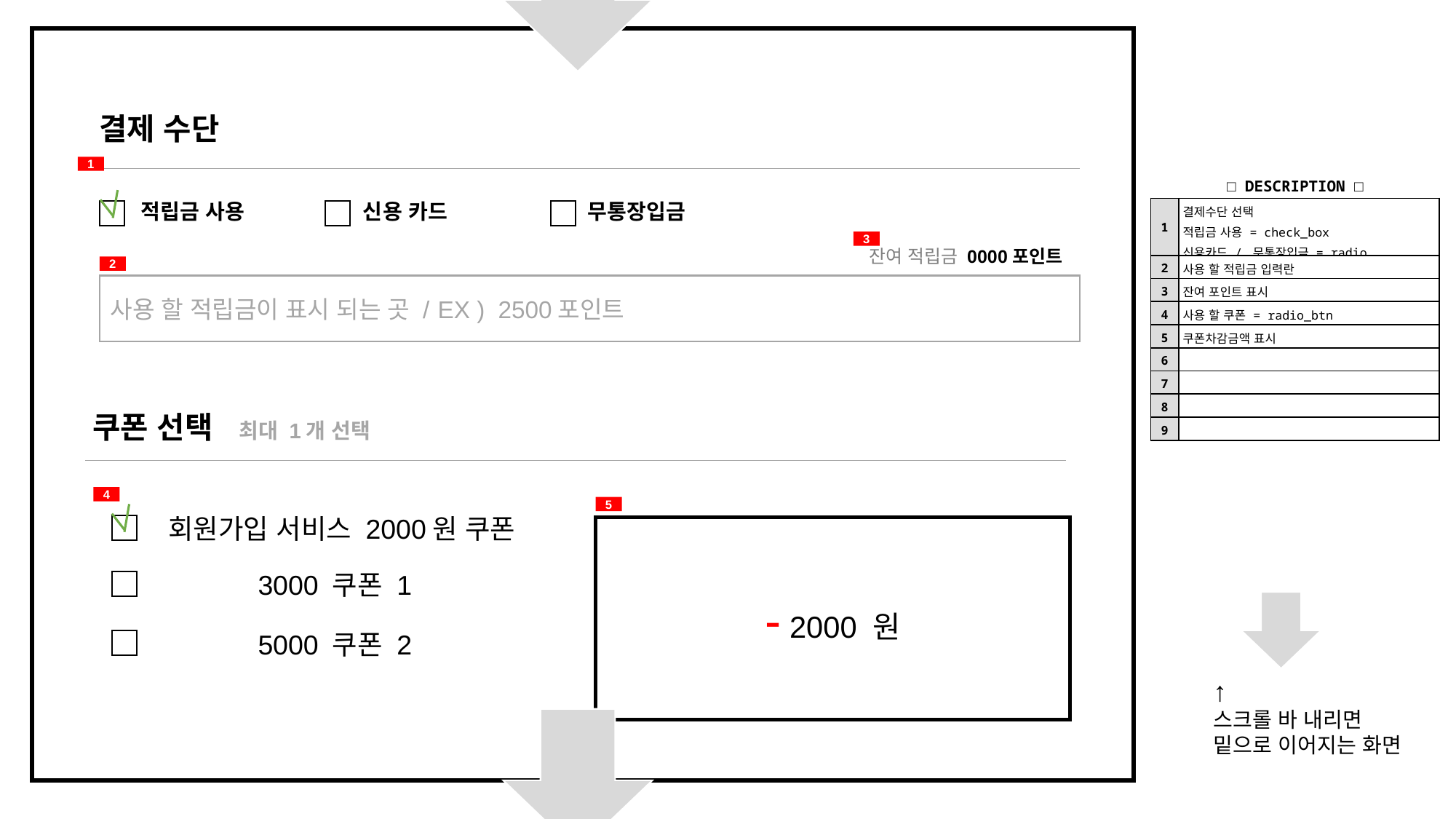

결제 수단
1
| □ DESCRIPTION □ |  |
| --- | --- |
| 1 | 결제수단 선택 적립금 사용 = check\_box 신용카드 / 무통장입금 = radio |
| 2 | 사용 할 적립금 입력란 |
| 3 | 잔여 포인트 표시 |
| 4 | 사용 할 쿠폰 = radio\_btn |
| 5 | 쿠폰차감금액 표시 |
| 6 |  |
| 7 |  |
| 8 |  |
| 9 |  |
   적립금 사용 	    신용 카드 	     무통장입금

3
잔여 적립금 0000포인트
2
사용 할 적립금이 표시 되는 곳 /	EX )  2500포인트
쿠폰 선택   최대 1개 선택
4
5
 회원가입 서비스 2000원 쿠폰

- 2000 원
3000 쿠폰 1

5000 쿠폰 2

↑
스크롤 바 내리면
밑으로 이어지는 화면